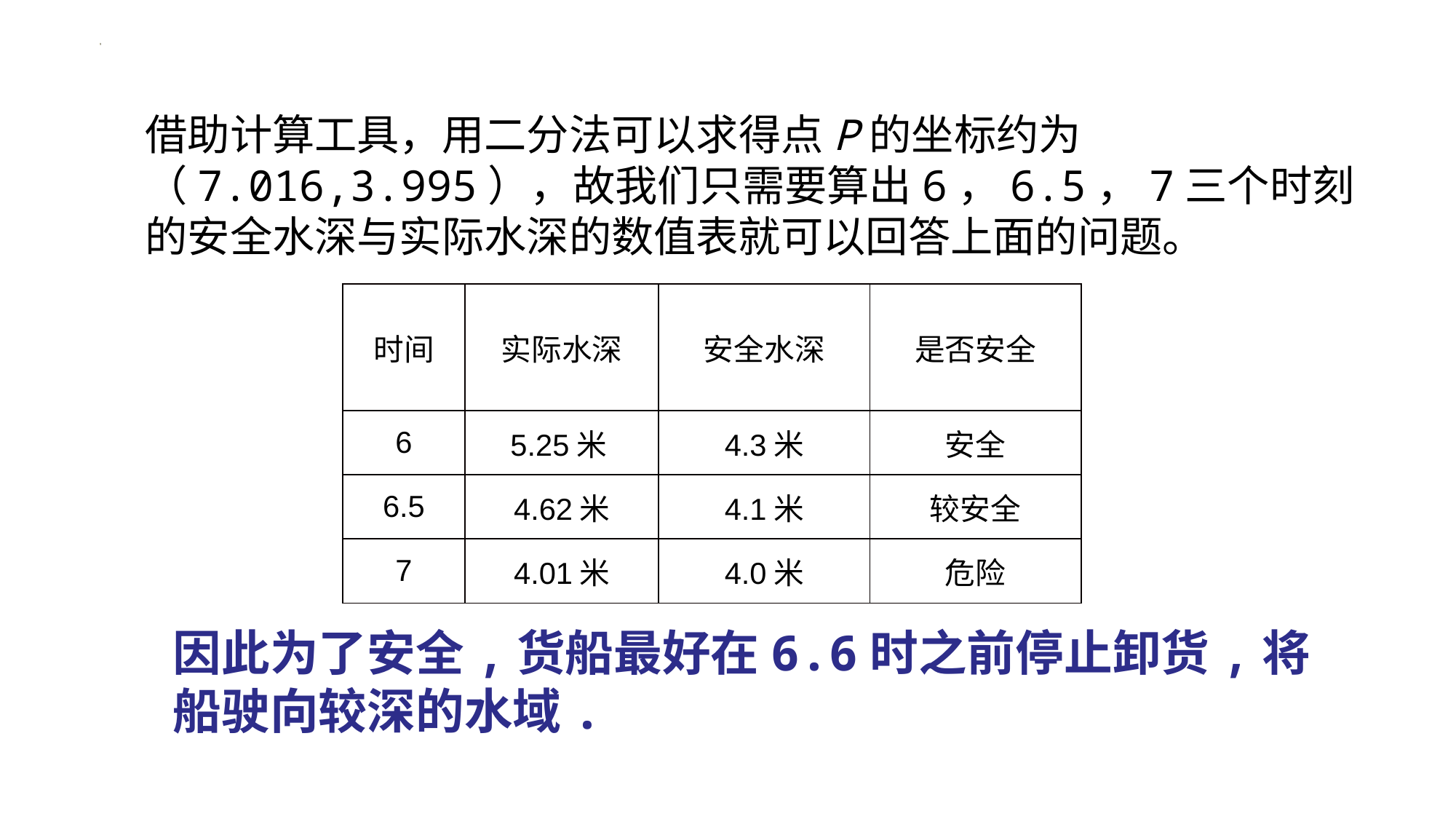

借助计算工具，用二分法可以求得点P的坐标约为（7.016,3.995），故我们只需要算出6，6.5，7三个时刻的安全水深与实际水深的数值表就可以回答上面的问题。
| 时间 | 实际水深 | 安全水深 | 是否安全 |
| --- | --- | --- | --- |
| 6 | 5.25米 | 4.3米 | 安全 |
| 6.5 | 4.62米 | 4.1米 | 较安全 |
| 7 | 4.01米 | 4.0米 | 危险 |
因此为了安全,货船最好在6.6时之前停止卸货,将船驶向较深的水域.